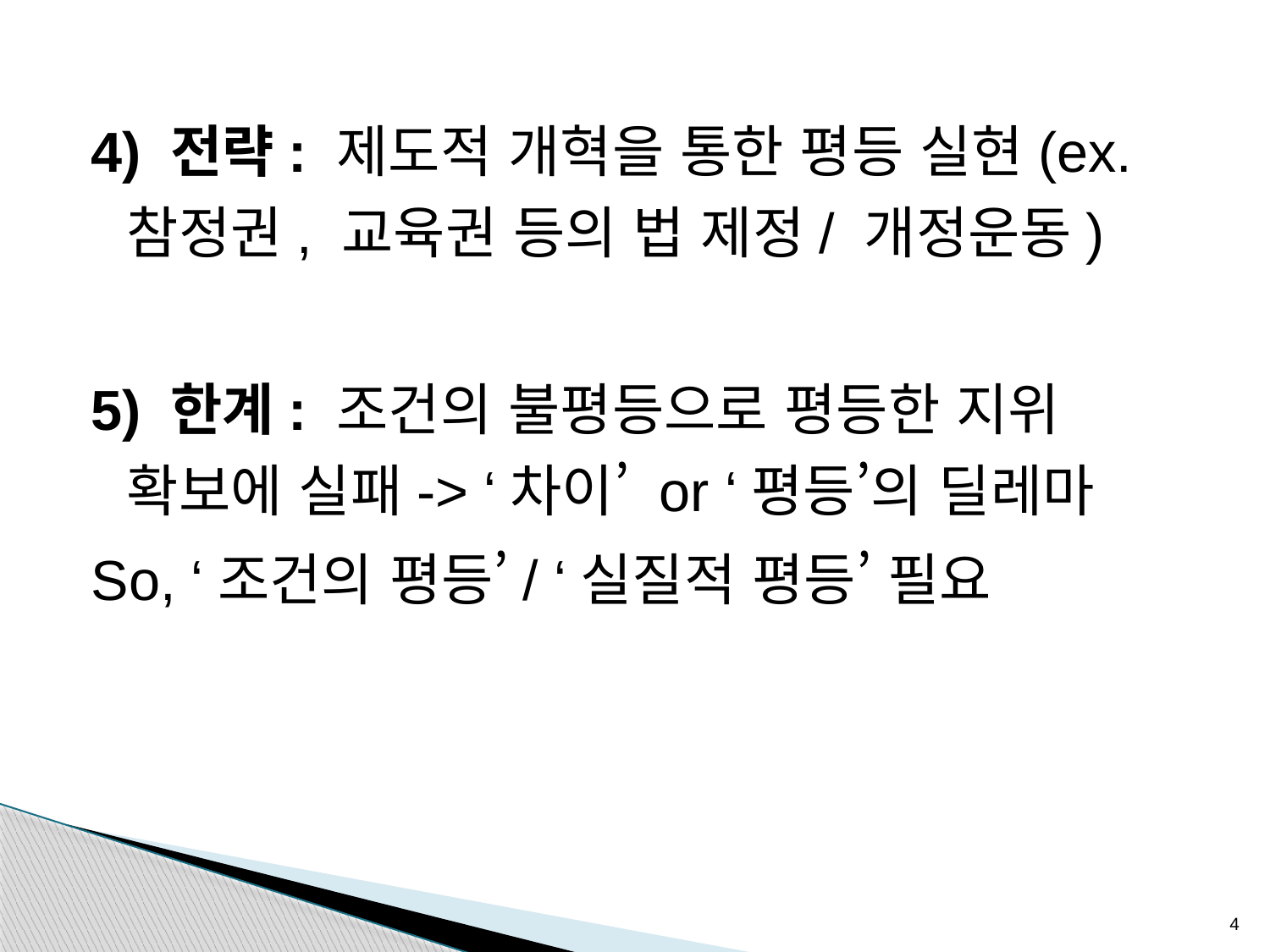

4) 전략: 제도적 개혁을 통한 평등 실현(ex. 참정권, 교육권 등의 법 제정/ 개정운동)

5) 한계: 조건의 불평등으로 평등한 지위 확보에 실패-> ‘차이’ or ‘평등’의 딜레마
So, ‘조건의 평등’/ ‘실질적 평등’ 필요

4